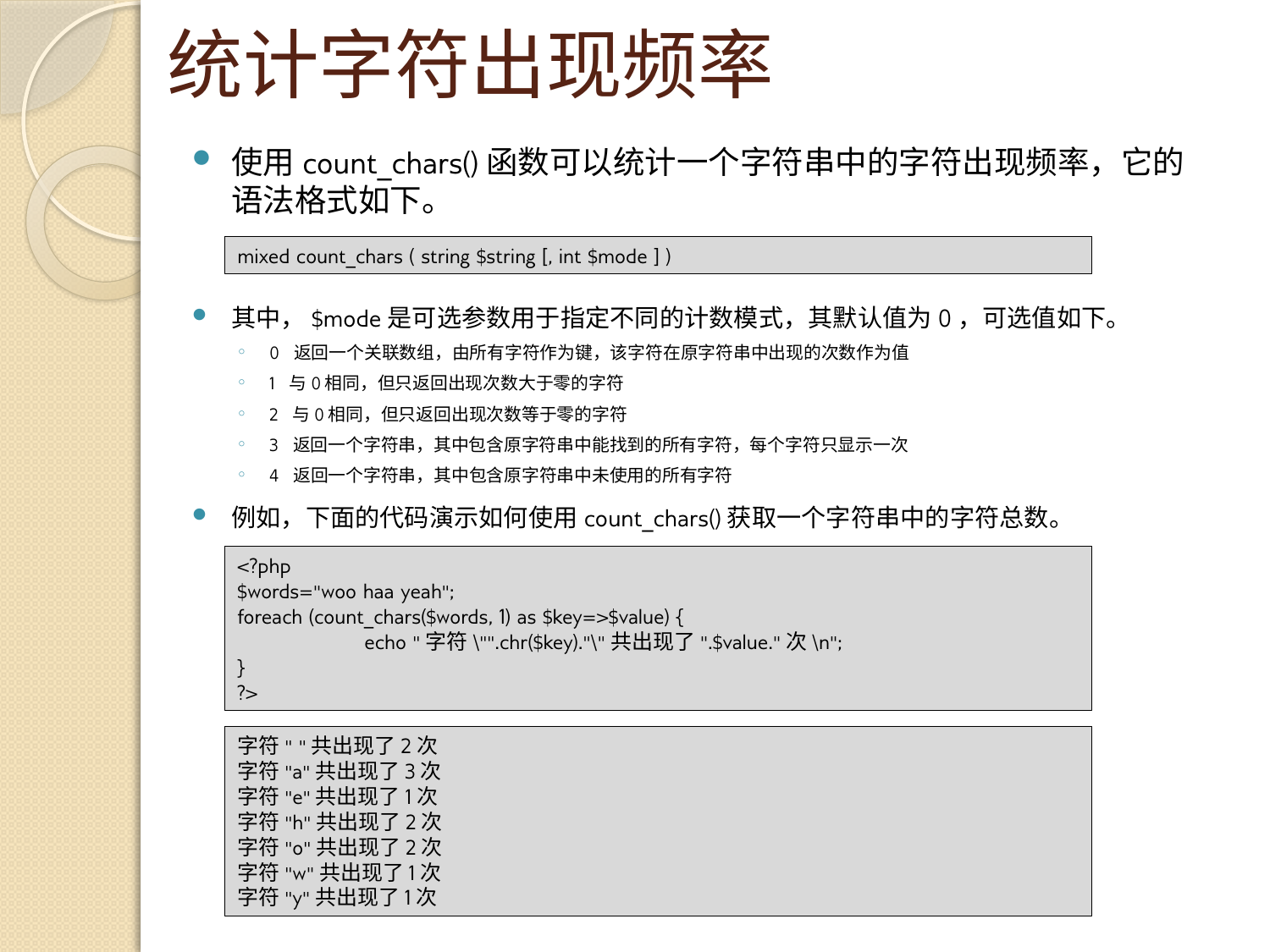

# 统计字符出现频率
使用count_chars()函数可以统计一个字符串中的字符出现频率，它的语法格式如下。
mixed count_chars ( string $string [, int $mode ] )
其中，$mode是可选参数用于指定不同的计数模式，其默认值为0，可选值如下。
0  返回一个关联数组，由所有字符作为键，该字符在原字符串中出现的次数作为值
1  与0相同，但只返回出现次数大于零的字符
2  与0相同，但只返回出现次数等于零的字符
3  返回一个字符串，其中包含原字符串中能找到的所有字符，每个字符只显示一次
4  返回一个字符串，其中包含原字符串中未使用的所有字符
例如，下面的代码演示如何使用count_chars()获取一个字符串中的字符总数。
<?php
$words="woo haa yeah";
foreach (count_chars($words, 1) as $key=>$value) {
	echo "字符\"".chr($key)."\"共出现了".$value."次\n";
}
?>
字符" "共出现了2次
字符"a"共出现了3次
字符"e"共出现了1次
字符"h"共出现了2次
字符"o"共出现了2次
字符"w"共出现了1次
字符"y"共出现了1次